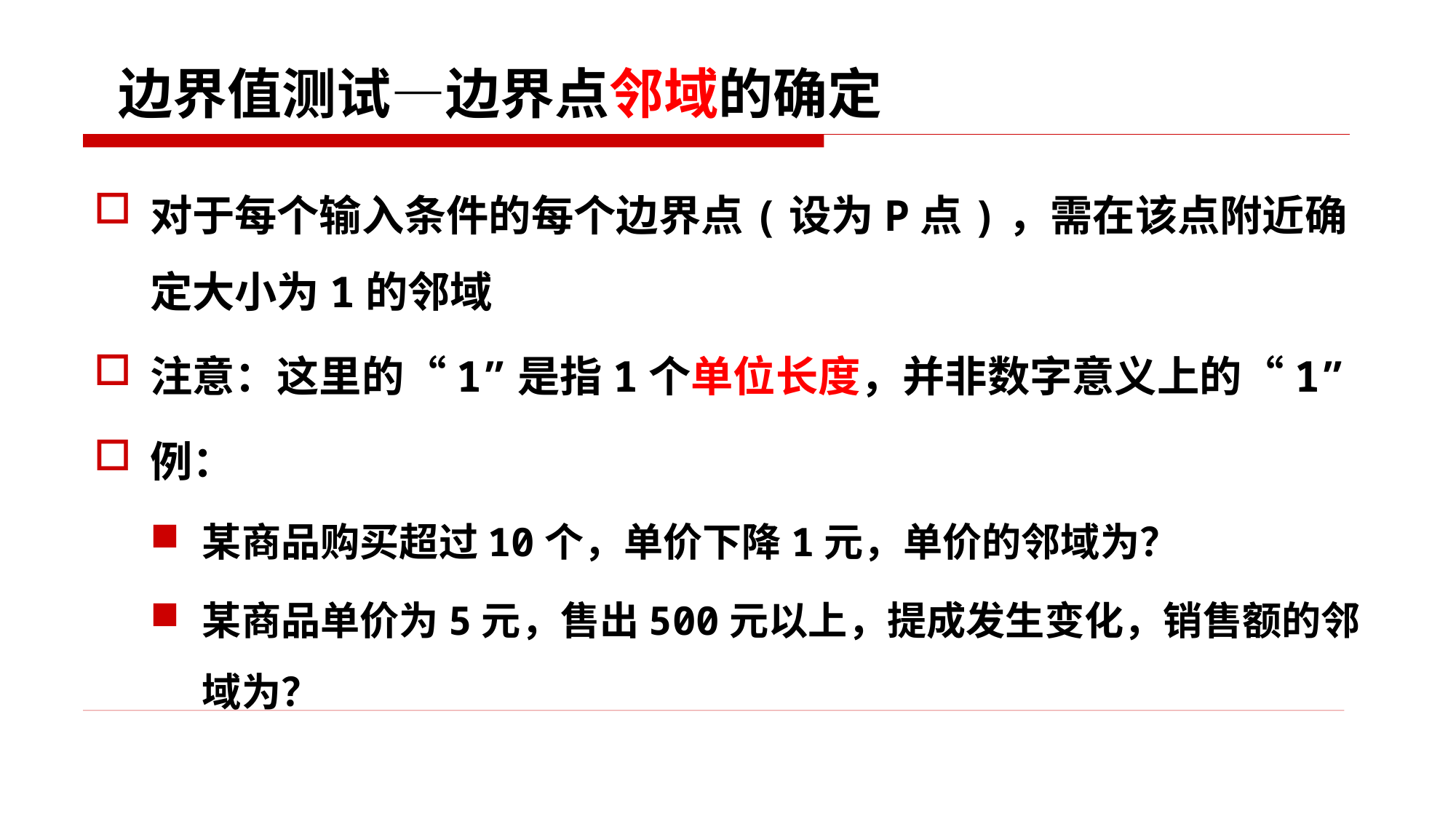

# 边界值测试—边界点邻域的确定
对于每个输入条件的每个边界点(设为P点)，需在该点附近确定大小为1的邻域
注意：这里的“1”是指1个单位长度，并非数字意义上的“1”
例：
某商品购买超过10个，单价下降1元，单价的邻域为？
某商品单价为5元，售出500元以上，提成发生变化，销售额的邻域为？